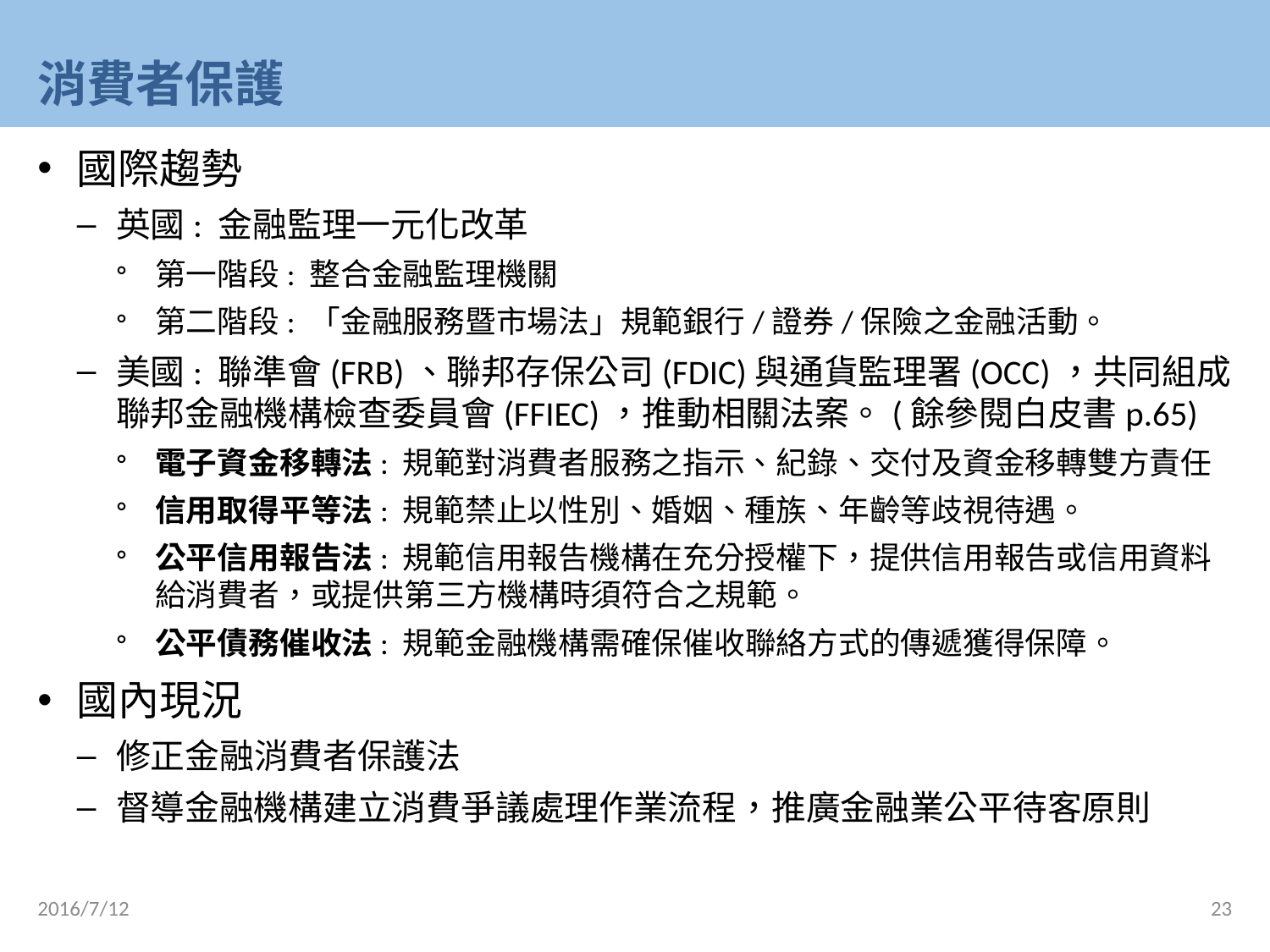

# 消費者保護
國際趨勢
英國: 金融監理一元化改革
第一階段: 整合金融監理機關
第二階段: 「金融服務暨市場法」規範銀行/證券/保險之金融活動。
美國: 聯準會(FRB)、聯邦存保公司(FDIC)與通貨監理署(OCC)，共同組成聯邦金融機構檢查委員會(FFIEC)，推動相關法案。(餘參閱白皮書p.65)
電子資金移轉法: 規範對消費者服務之指示、紀錄、交付及資金移轉雙方責任
信用取得平等法: 規範禁止以性別、婚姻、種族、年齡等歧視待遇。
公平信用報告法: 規範信用報告機構在充分授權下，提供信用報告或信用資料給消費者，或提供第三方機構時須符合之規範。
公平債務催收法: 規範金融機構需確保催收聯絡方式的傳遞獲得保障。
國內現況
修正金融消費者保護法
督導金融機構建立消費爭議處理作業流程，推廣金融業公平待客原則
2016/7/12
23